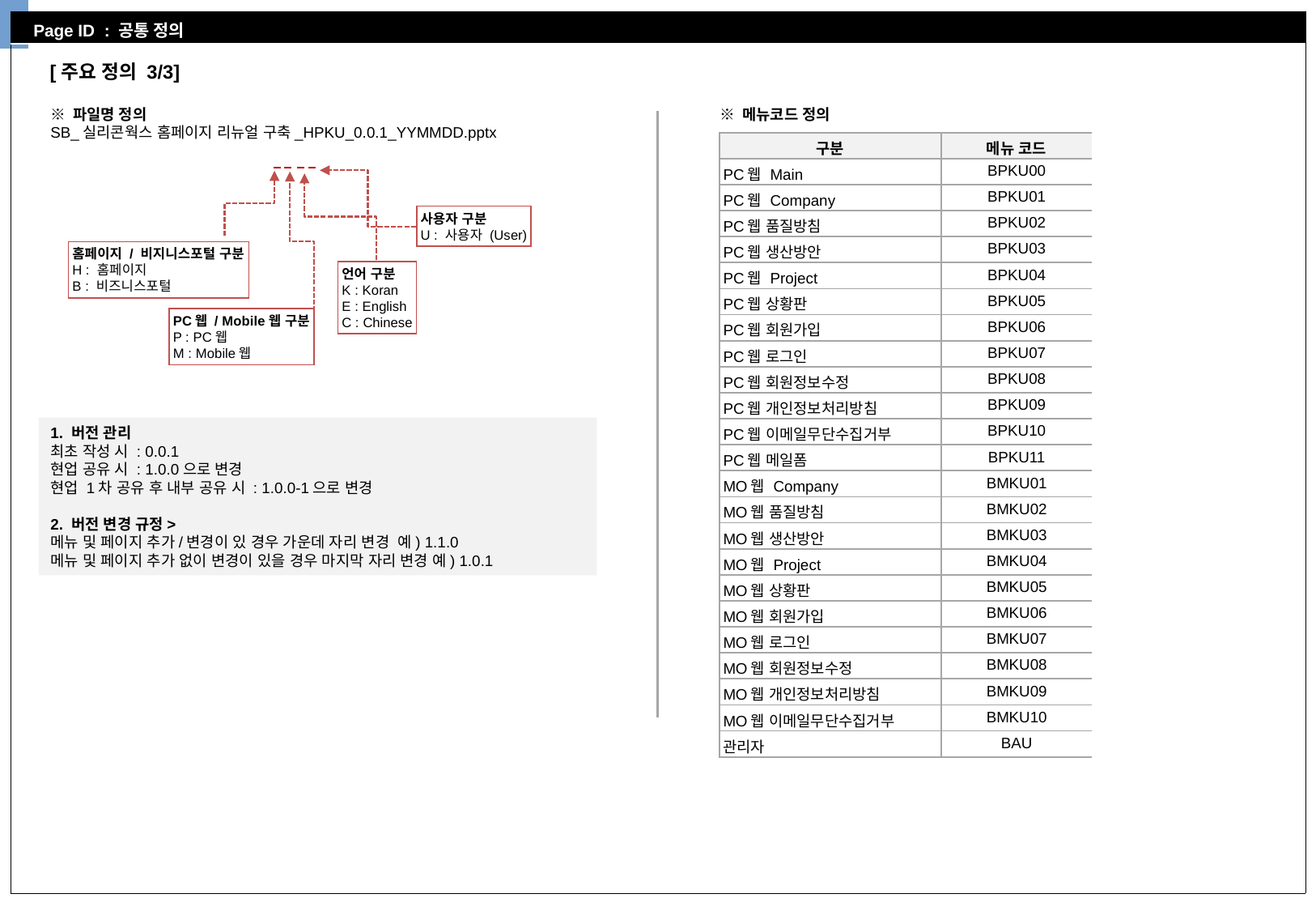

[주요 정의 3/3]
※ 파일명 정의
SB_실리콘웍스 홈페이지 리뉴얼 구축_HPKU_0.0.1_YYMMDD.pptx
※ 메뉴코드 정의

| 구분 | 메뉴 코드 |
| --- | --- |
| PC웹 Main | BPKU00 |
| PC웹 Company | BPKU01 |
| PC웹 품질방침 | BPKU02 |
| PC웹 생산방안 | BPKU03 |
| PC웹 Project | BPKU04 |
| PC웹 상황판 | BPKU05 |
| PC웹 회원가입 | BPKU06 |
| PC웹 로그인 | BPKU07 |
| PC웹 회원정보수정 | BPKU08 |
| PC웹 개인정보처리방침 | BPKU09 |
| PC웹 이메일무단수집거부 | BPKU10 |
| PC웹 메일폼 | BPKU11 |
| MO웹 Company | BMKU01 |
| MO웹 품질방침 | BMKU02 |
| MO웹 생산방안 | BMKU03 |
| MO웹 Project | BMKU04 |
| MO웹 상황판 | BMKU05 |
| MO웹 회원가입 | BMKU06 |
| MO웹 로그인 | BMKU07 |
| MO웹 회원정보수정 | BMKU08 |
| MO웹 개인정보처리방침 | BMKU09 |
| MO웹 이메일무단수집거부 | BMKU10 |
| 관리자 | BAU |
사용자 구분
U : 사용자 (User)
홈페이지 / 비지니스포털 구분
H : 홈페이지
B : 비즈니스포털
언어 구분
K : Koran
E : English
C : Chinese
PC웹 / Mobile웹 구분
P : PC웹
M : Mobile웹
1. 버전 관리
최초 작성 시 : 0.0.1
현업 공유 시 : 1.0.0으로 변경
현업 1차 공유 후 내부 공유 시 : 1.0.0-1으로 변경

2. 버전 변경 규정>
메뉴 및 페이지 추가/변경이 있 경우 가운데 자리 변경  예) 1.1.0
메뉴 및 페이지 추가 없이 변경이 있을 경우 마지막 자리 변경 예) 1.0.1